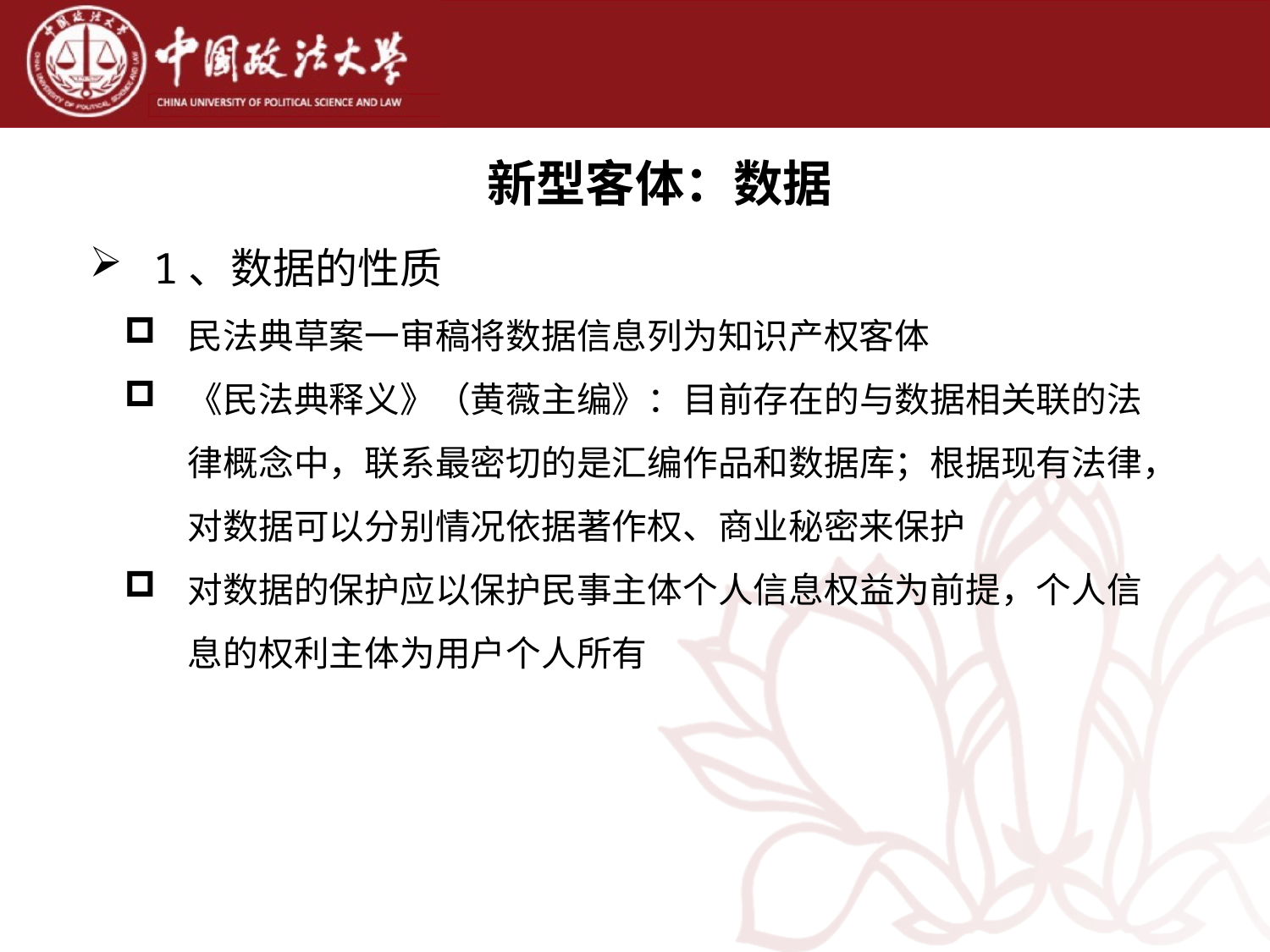

# 新型客体：数据
1、数据的性质
民法典草案一审稿将数据信息列为知识产权客体
《民法典释义》（黄薇主编》：目前存在的与数据相关联的法律概念中，联系最密切的是汇编作品和数据库；根据现有法律，对数据可以分别情况依据著作权、商业秘密来保护
对数据的保护应以保护民事主体个人信息权益为前提，个人信息的权利主体为用户个人所有